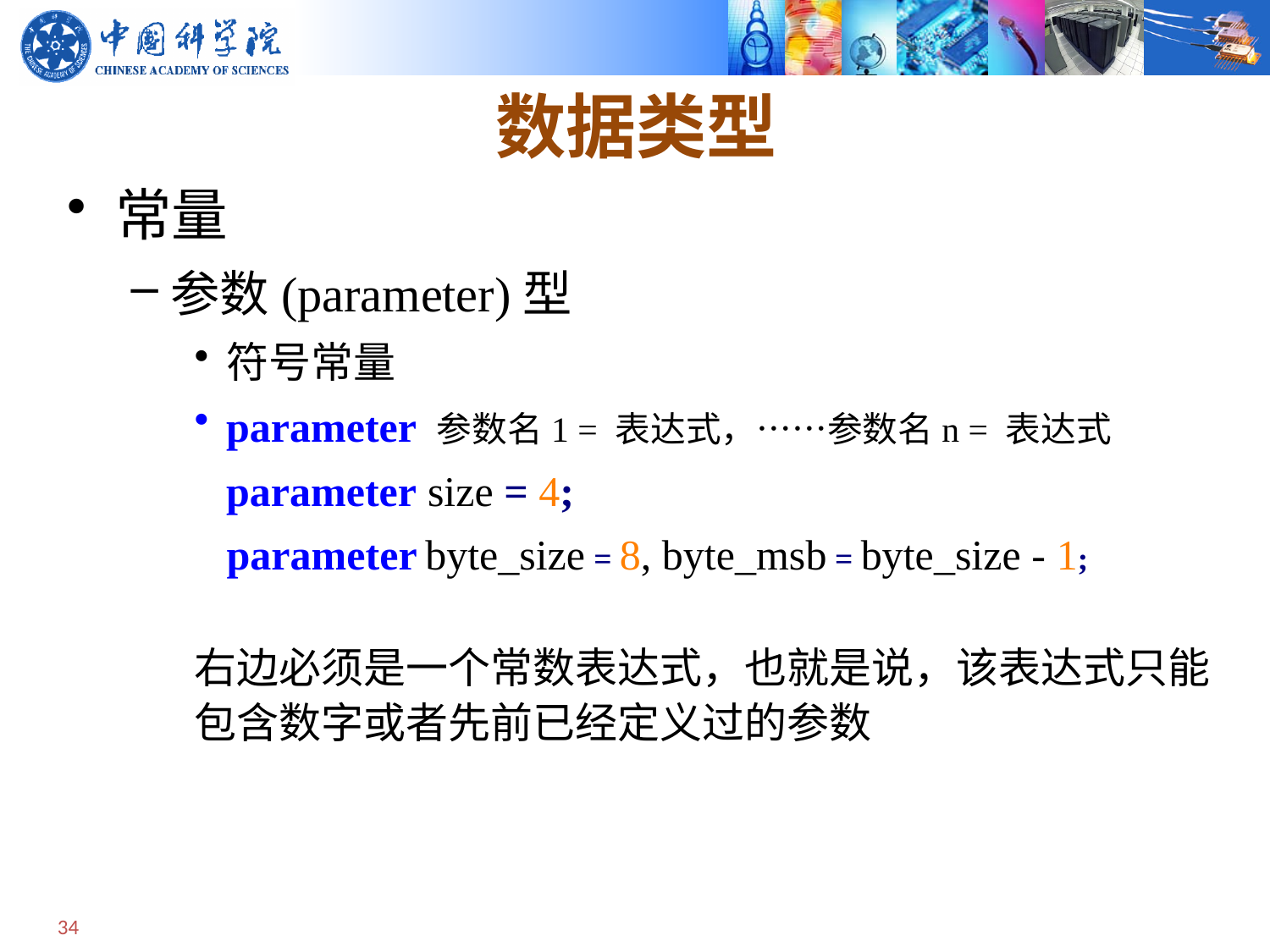

# 数据类型
常量
参数(parameter)型
符号常量
parameter 参数名1 = 表达式，……参数名n = 表达式
   parameter size = 4;
    parameter byte_size = 8, byte_msb = byte_size - 1;

右边必须是一个常数表达式，也就是说，该表达式只能包含数字或者先前已经定义过的参数